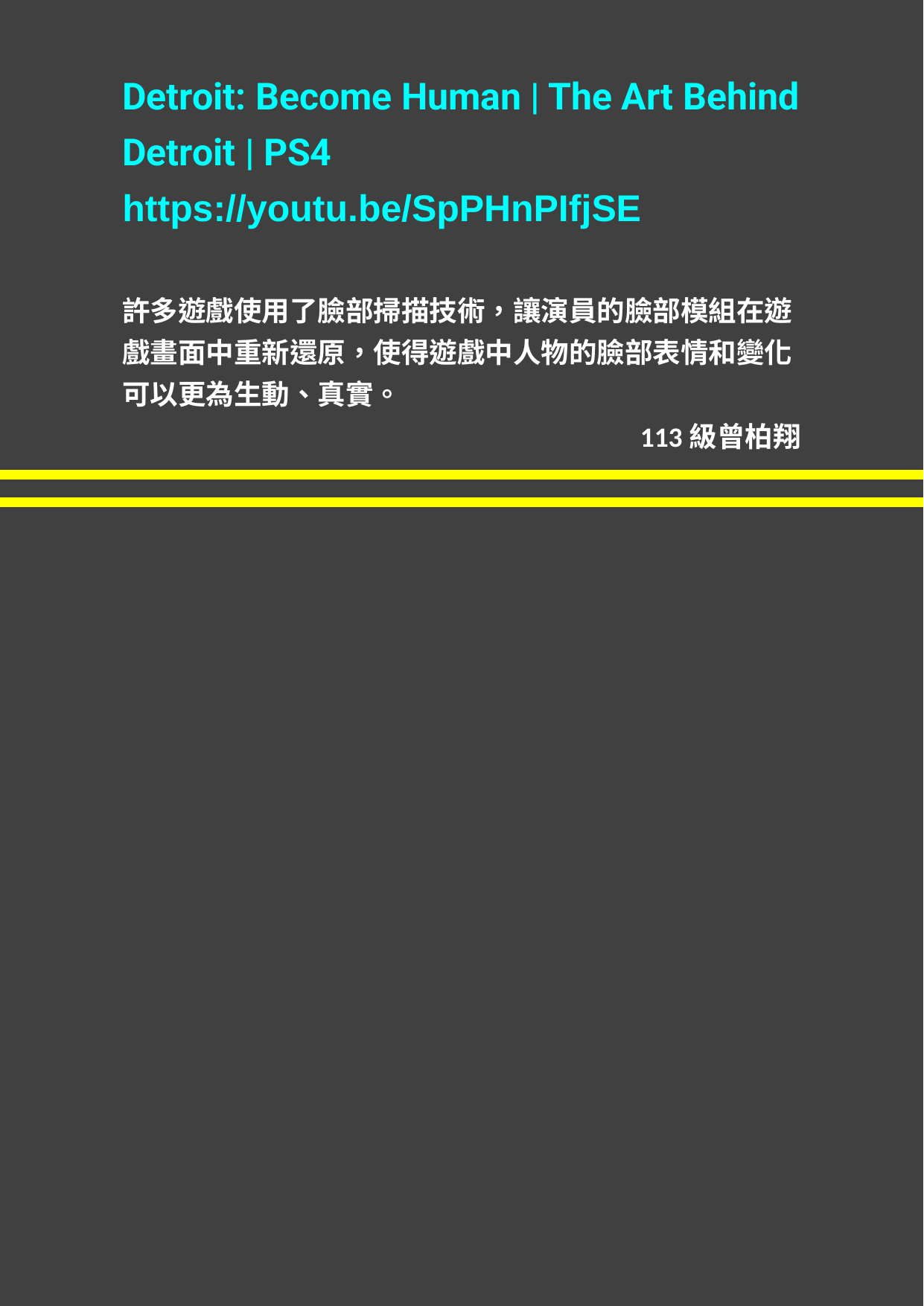

Detroit: Become Human | The Art Behind Detroit | PS4
https://youtu.be/SpPHnPIfjSE

許多遊戲使用了臉部掃描技術，讓演員的臉部模組在遊戲畫面中重新還原，使得遊戲中人物的臉部表情和變化可以更為生動、真實。
113級曾柏翔